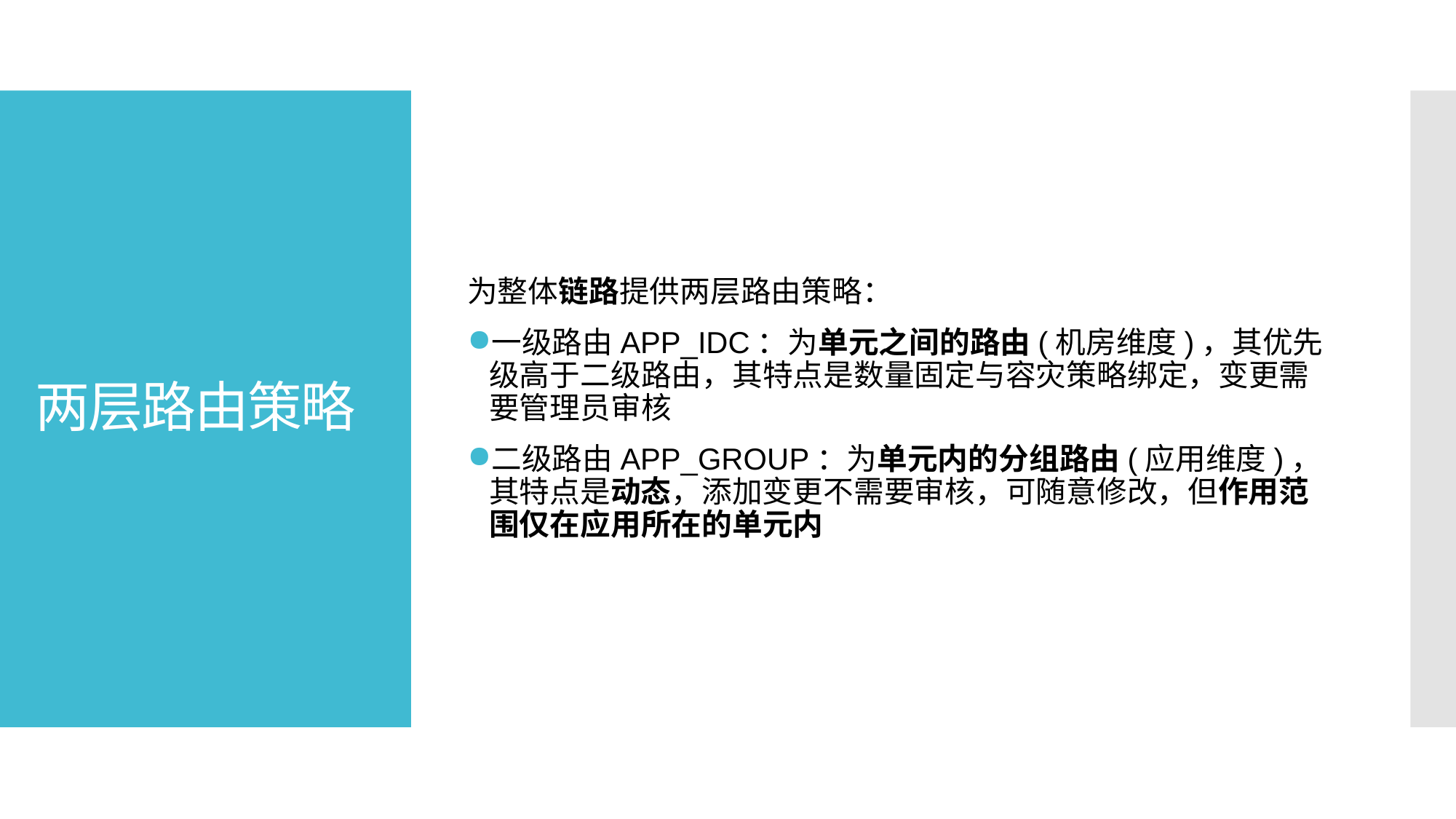

为整体链路提供两层路由策略：
一级路由APP_IDC：为单元之间的路由(机房维度)，其优先级高于二级路由，其特点是数量固定与容灾策略绑定，变更需要管理员审核
二级路由APP_GROUP：为单元内的分组路由(应用维度)，其特点是动态，添加变更不需要审核，可随意修改，但作用范围仅在应用所在的单元内
# 两层路由策略